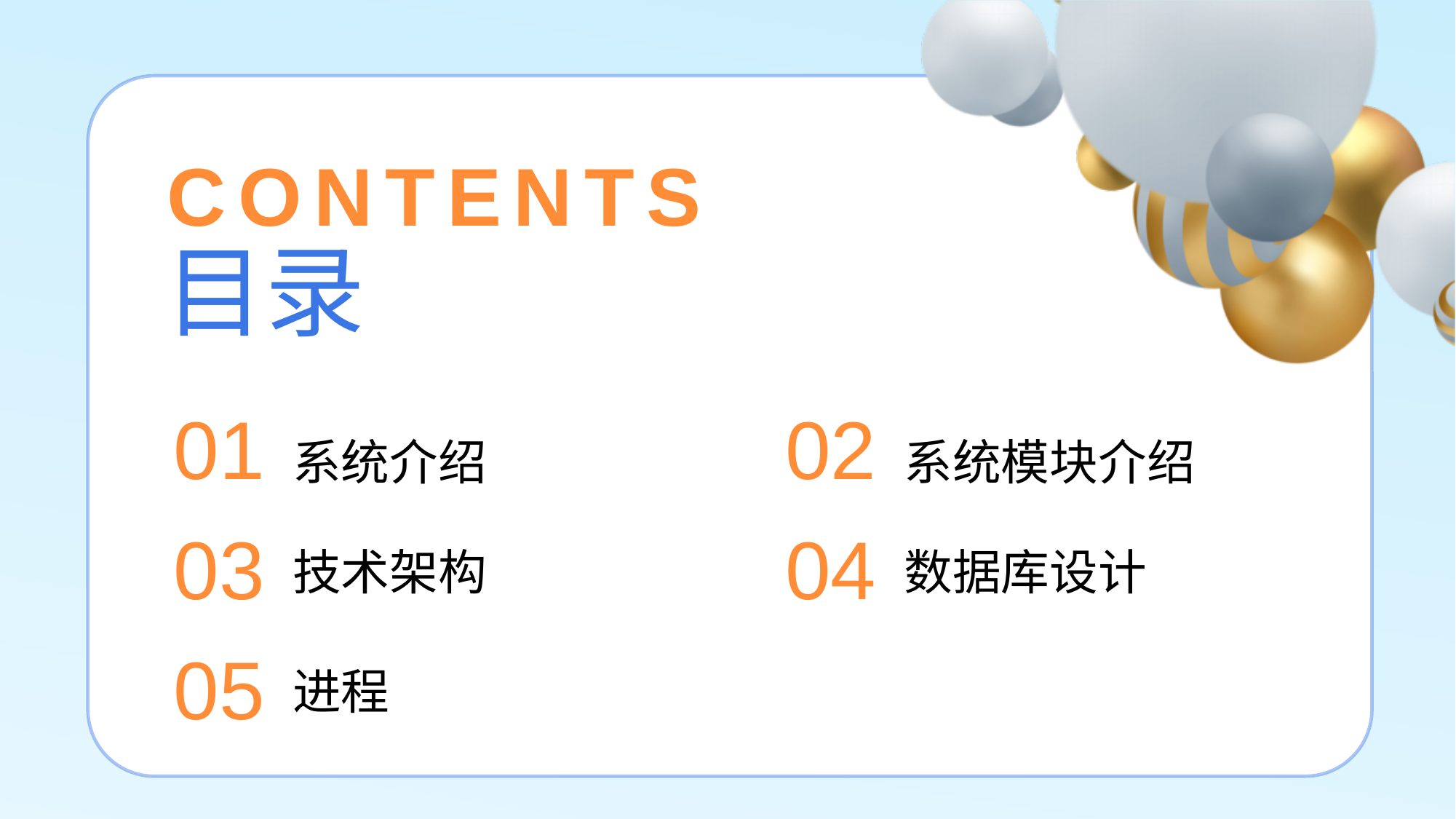

CONTENTS
目录
系统介绍
系统模块介绍
01
02
03
04
技术架构
数据库设计
05
进程